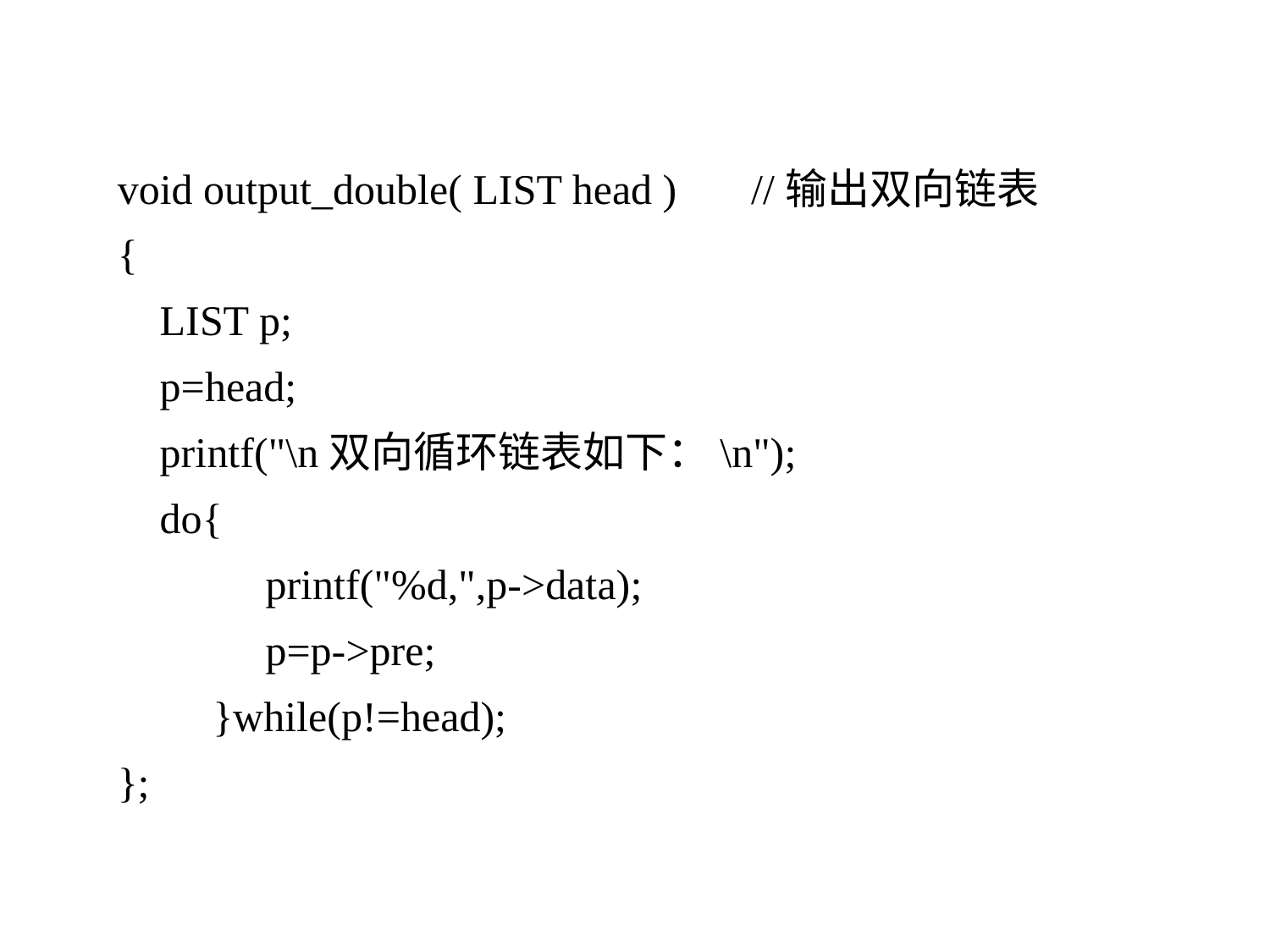

void output_double( LIST head )       //输出双向链表
{
    LIST p;
    p=head;
    printf("\n双向循环链表如下：\n");
    do{
	  printf("%d,",p->data);
              p=p->pre;
         }while(p!=head);
};